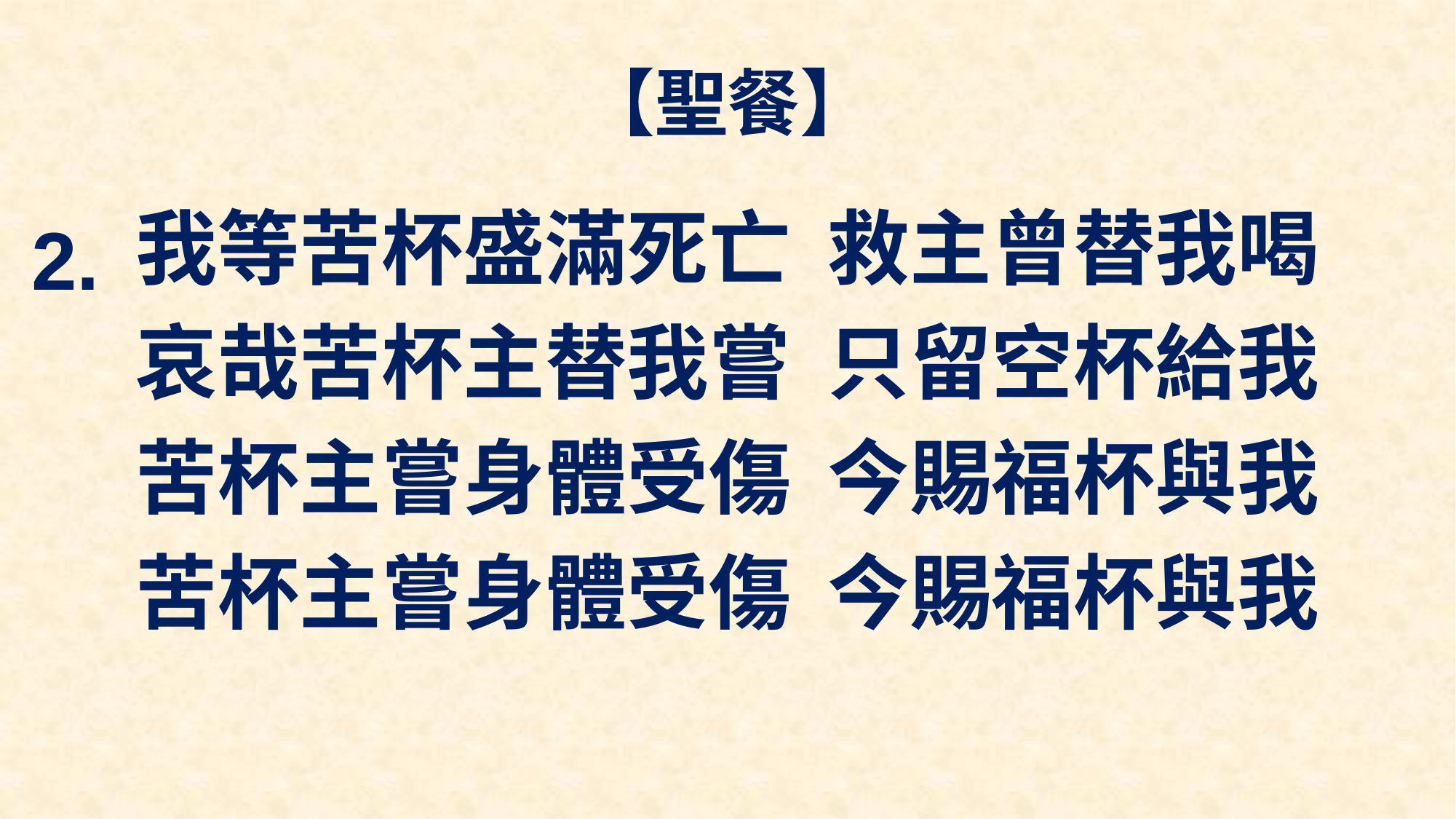

# 【聖餐】
我等苦杯盛滿死亡  救主曾替我喝
哀哉苦杯主替我嘗  只留空杯給我
苦杯主嘗身體受傷  今賜福杯與我
苦杯主嘗身體受傷  今賜福杯與我
2.